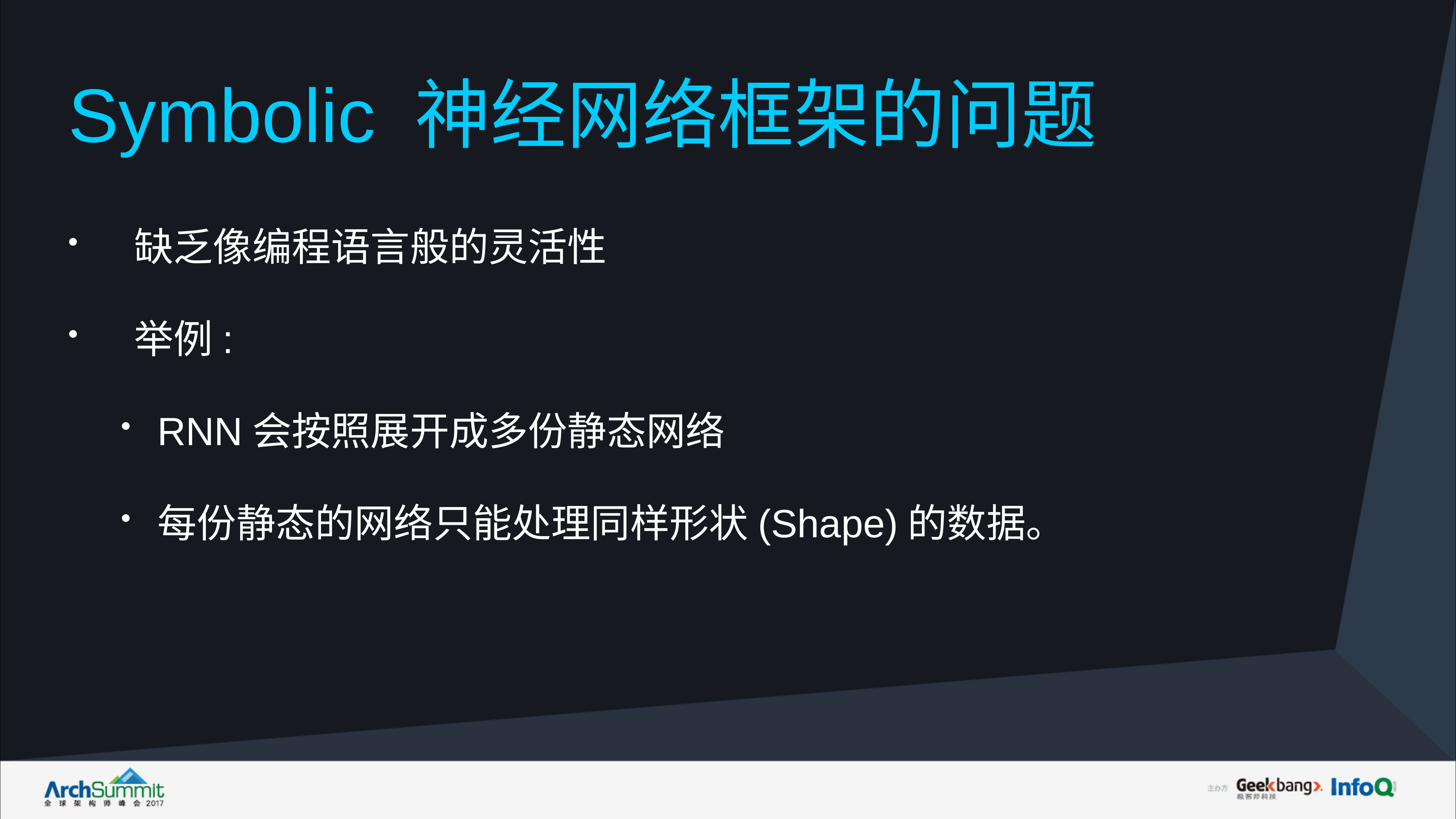

# Symbolic 神经网络框架的问题
缺乏像编程语言般的灵活性
举例:
RNN会按照展开成多份静态网络
每份静态的网络只能处理同样形状(Shape)的数据。